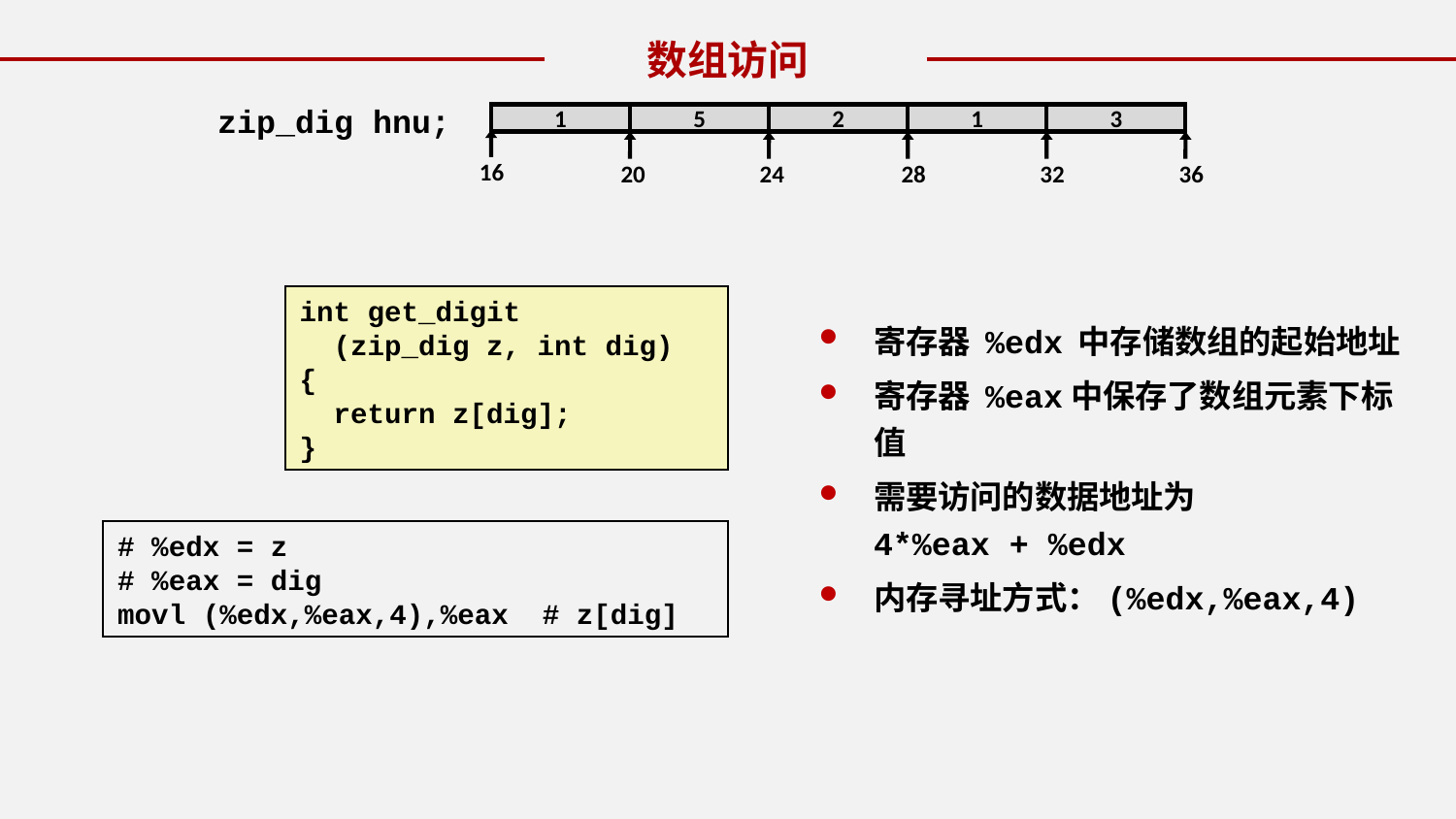

数组访问
zip_dig hnu;
1
5
2
1
3

16
20
24
28
32
36
int get_digit
  (zip_dig z, int dig)
{
  return z[dig];
}
寄存器 %edx 中存储数组的起始地址
寄存器 %eax中保存了数组元素下标值
需要访问的数据地址为
4*%eax + %edx
内存寻址方式：(%edx,%eax,4)
# %edx = z
# %eax = dig
movl (%edx,%eax,4),%eax  # z[dig]